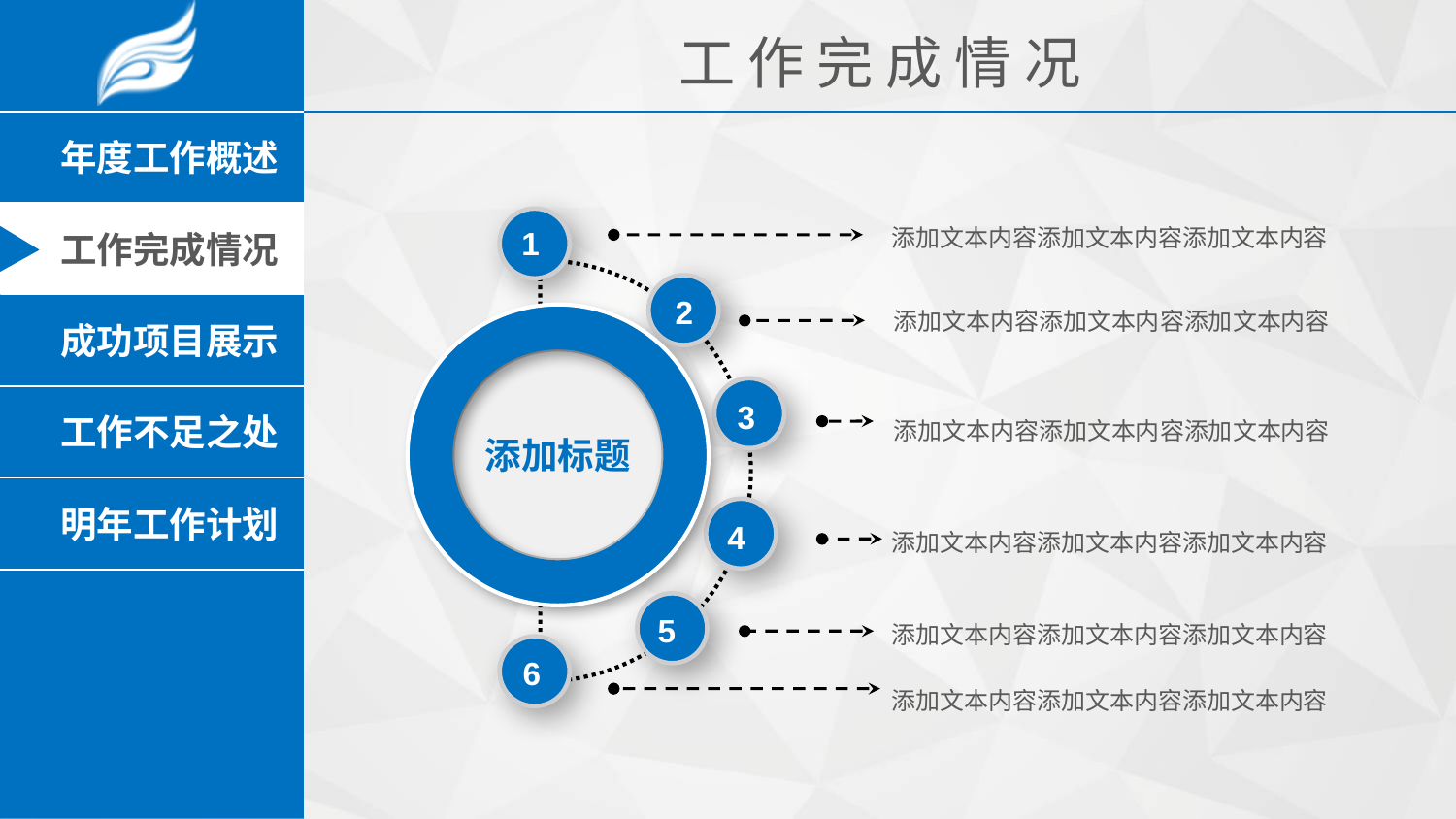

工 作 完 成 情 况
添加文本内容添加文本内容添加文本内容

1

添加文本内容添加文本内容添加文本内容
2

100%

3
添加文本内容添加文本内容添加文本内容

添加标题

添加文本内容添加文本内容添加文本内容
4

添加文本内容添加文本内容添加文本内容
5

6
添加文本内容添加文本内容添加文本内容